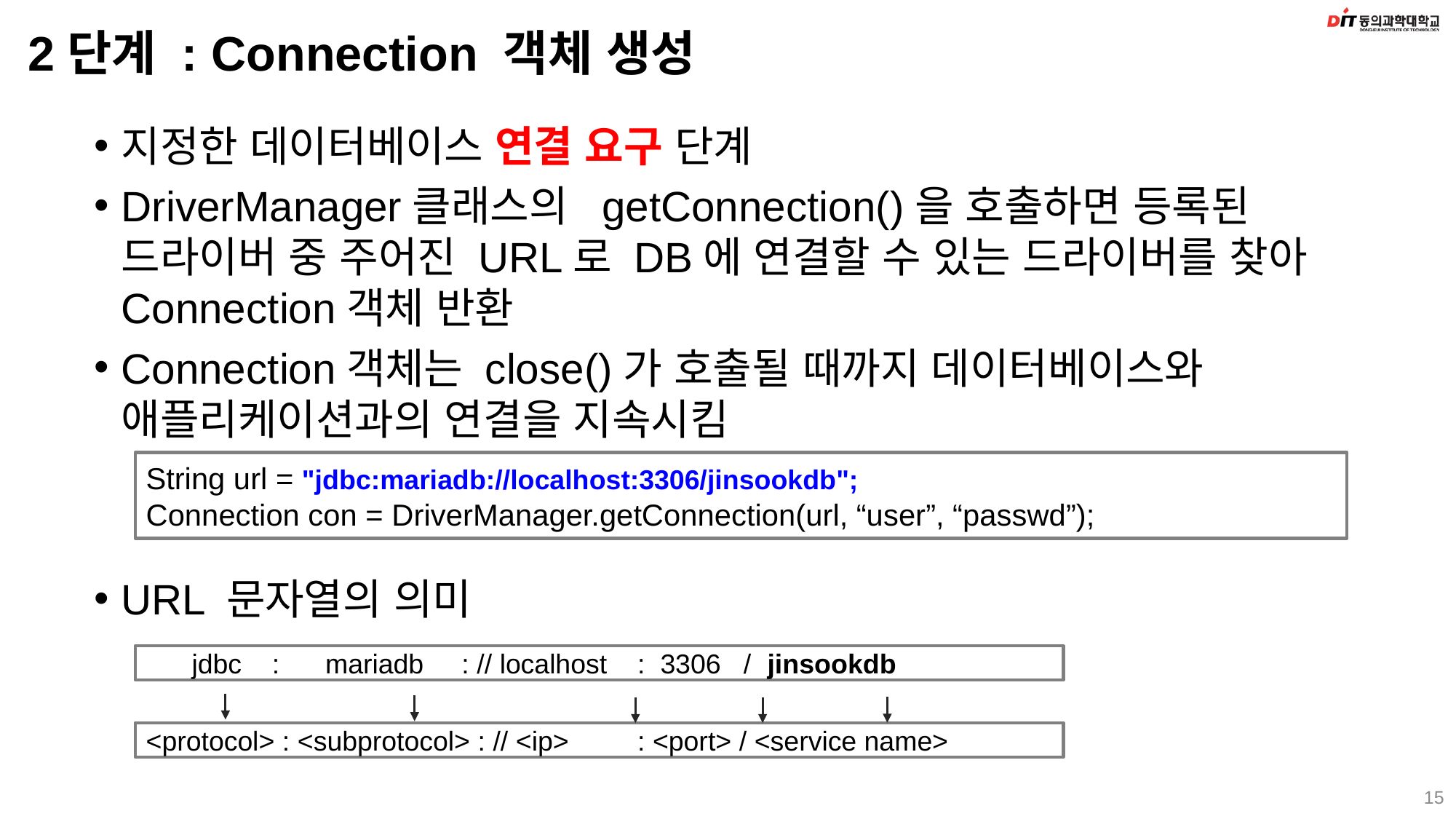

# 2단계 : Connection 객체 생성
지정한 데이터베이스 연결 요구 단계
DriverManager클래스의  getConnection()을 호출하면 등록된 드라이버 중 주어진 URL로 DB에 연결할 수 있는 드라이버를 찾아 Connection객체 반환
Connection객체는 close()가 호출될 때까지 데이터베이스와 애플리케이션과의 연결을 지속시킴

URL 문자열의 의미
String url = "jdbc:mariadb://localhost:3306/jinsookdb";
Connection con = DriverManager.getConnection(url, “user”, “passwd”);
      jdbc    :      mariadb     : // localhost    :  3306   /  jinsookdb
<protocol> : <subprotocol> : // <ip>         : <port> / <service name>
15